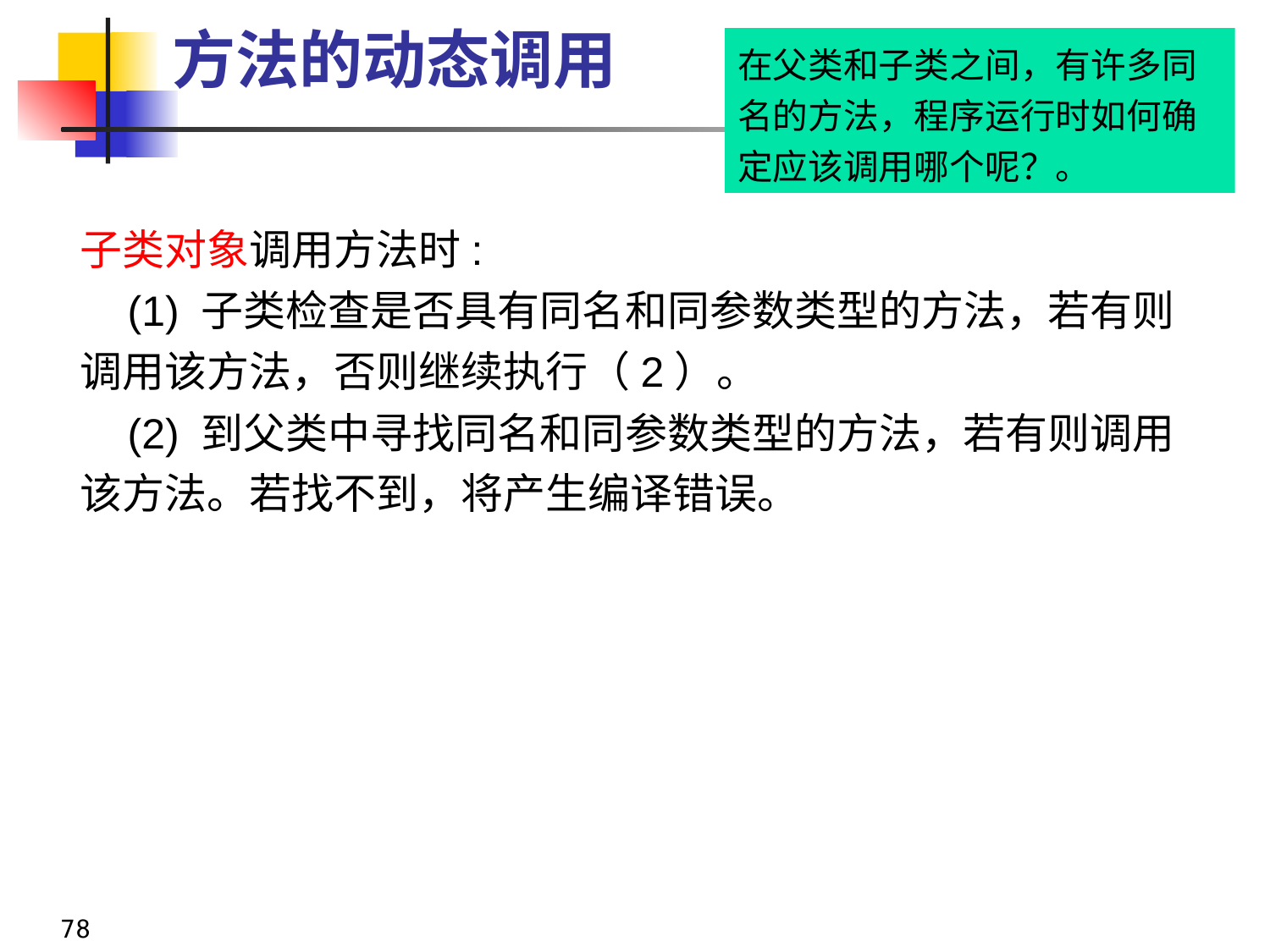

# 方法的动态调用
在父类和子类之间，有许多同名的方法，程序运行时如何确定应该调用哪个呢？。
子类对象调用方法时:
    (1) 子类检查是否具有同名和同参数类型的方法，若有则调用该方法，否则继续执行（2）。
    (2) 到父类中寻找同名和同参数类型的方法，若有则调用该方法。若找不到，将产生编译错误。
78